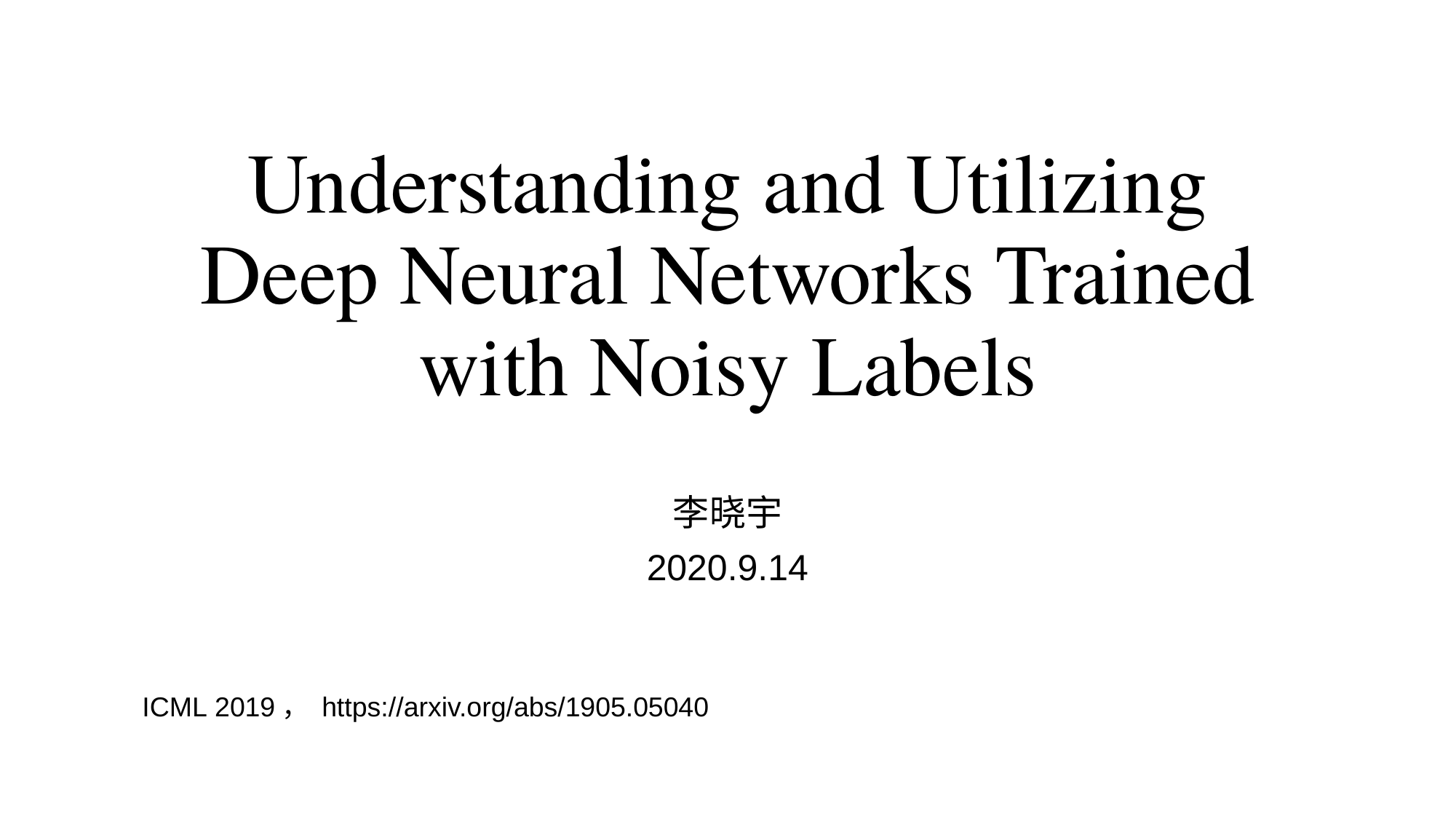

# Understanding and Utilizing Deep Neural Networks Trained with Noisy Labels

李晓宇
2020.9.14
ICML 2019， https://arxiv.org/abs/1905.05040